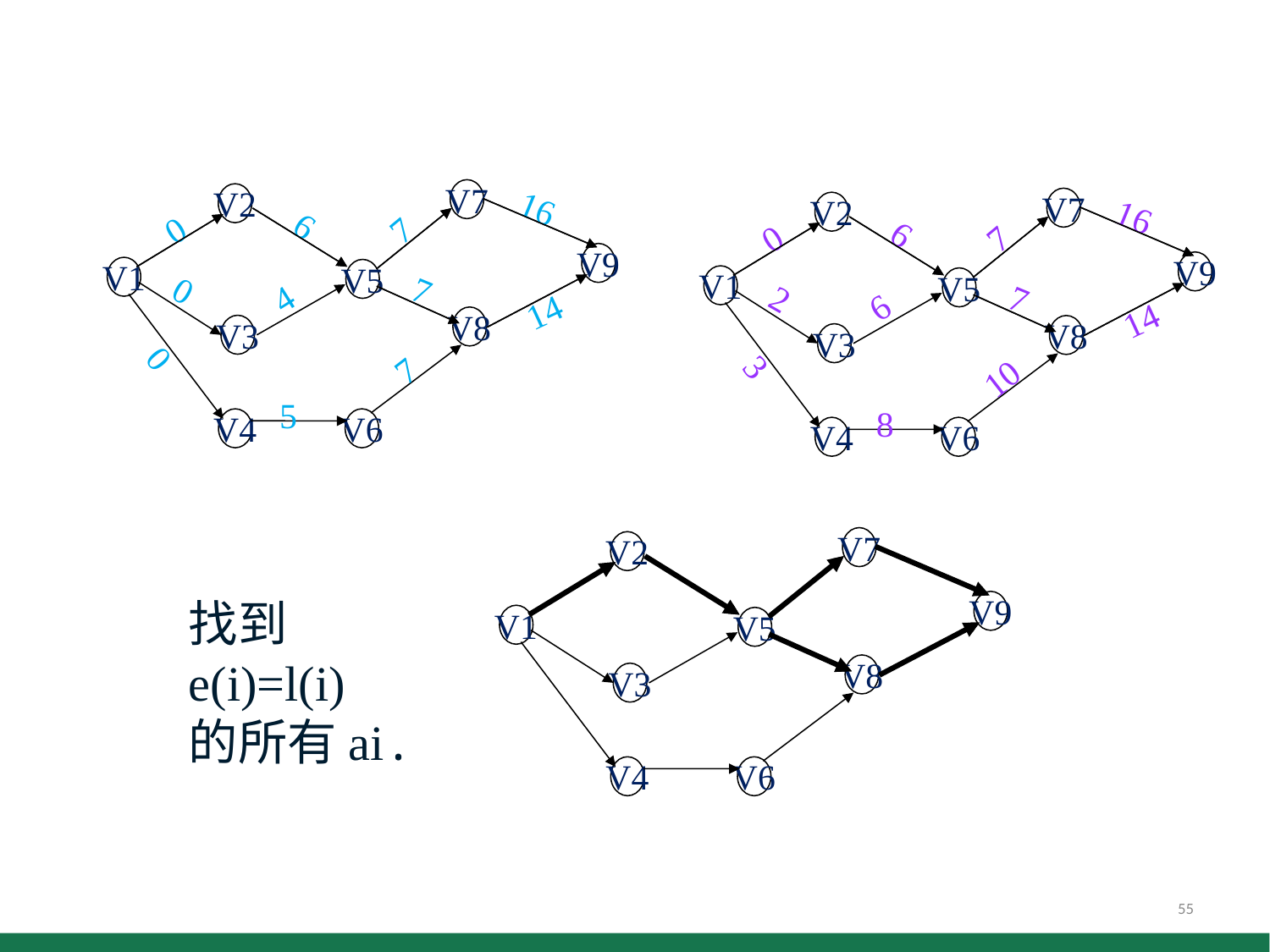

V7
16
V2
6

0
7

V9
V1
V5
0
7
4

14

V8
V3
0
7

5
V4
V6

V7
16
V2
6

0
7

V9
V1
V5
2
7
6

14

V8
V3
3
10

8
V4
V6

V7
V2

V9
V1
V5

V8
V3

V4
V6

找到e(i)=l(i)
的所有ai.
55